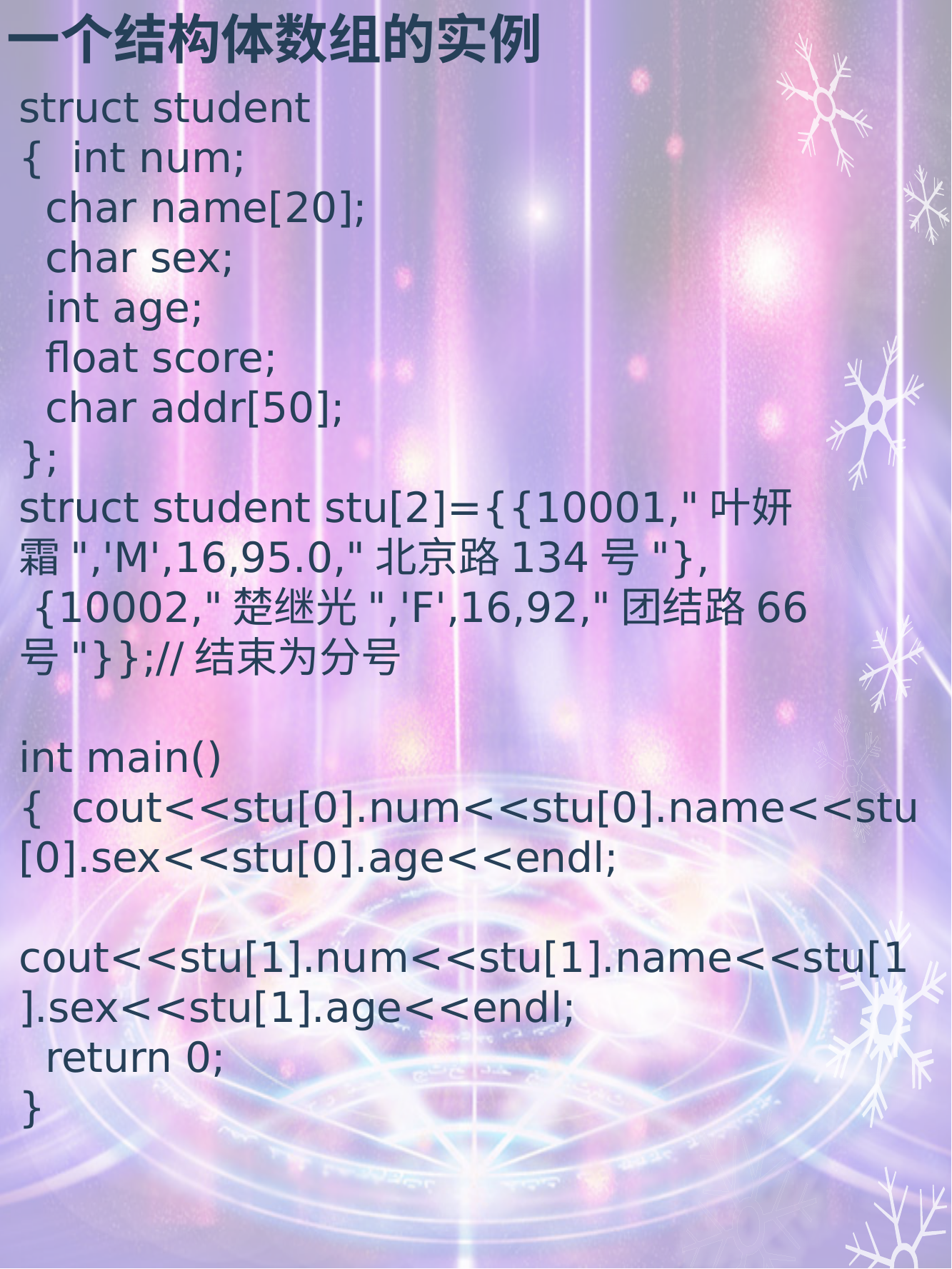

一个结构体数组的实例
struct student
{  int num;
  char name[20];
  char sex;
  int age;
  float score;
  char addr[50];
};
struct student stu[2]={{10001,"叶妍霜",'M',16,95.0,"北京路134号"},
 {10002,"楚继光",'F',16,92,"团结路66号"}};//结束为分号

int main()
{  cout<<stu[0].num<<stu[0].name<<stu[0].sex<<stu[0].age<<endl;
  cout<<stu[1].num<<stu[1].name<<stu[1].sex<<stu[1].age<<endl;
  return 0;
}